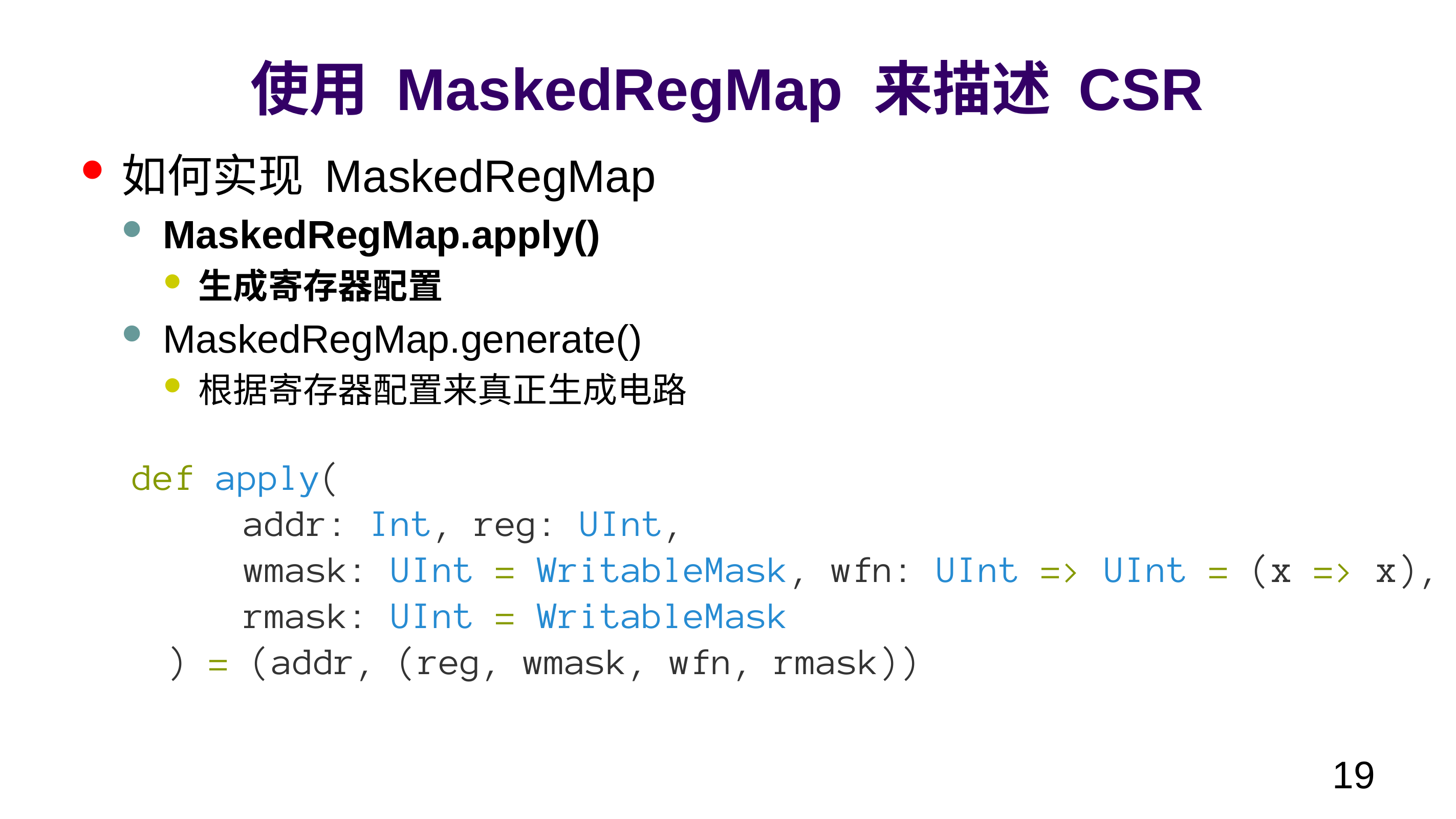

# 使用 MaskedRegMap 来描述 CSR
如何实现 MaskedRegMap
MaskedRegMap.apply()
生成寄存器配置
MaskedRegMap.generate()
根据寄存器配置来真正生成电路

  def apply(
		addr: Int, reg: UInt,
		wmask: UInt = WritableMask, wfn: UInt => UInt = (x => x),
	 	rmask: UInt = WritableMask
	) = (addr, (reg, wmask, wfn, rmask))
19